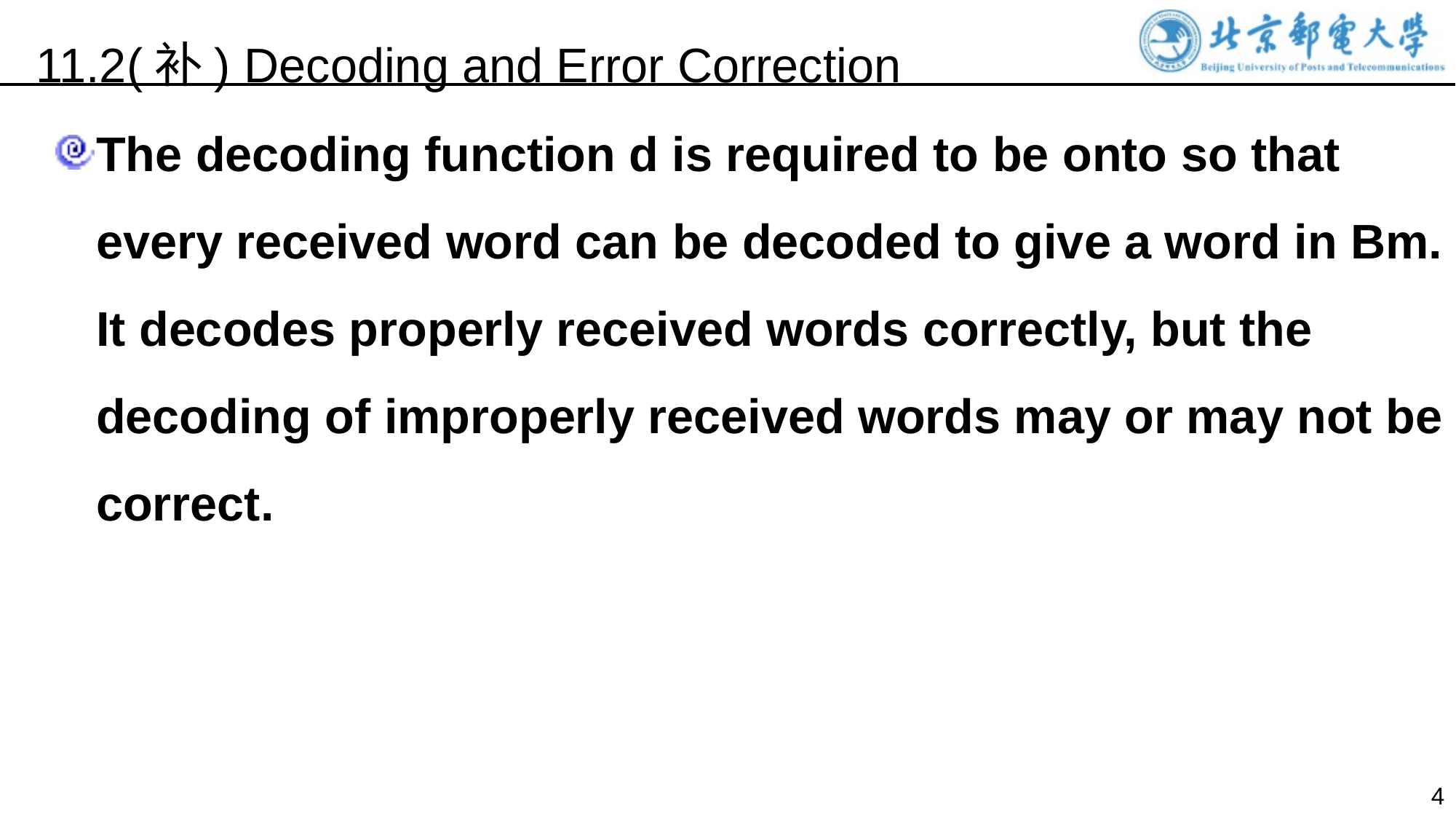

11.2(补) Decoding and Error Correction
The decoding function d is required to be onto so that every received word can be decoded to give a word in Bm. It decodes properly received words correctly, but the decoding of improperly received words may or may not be correct.